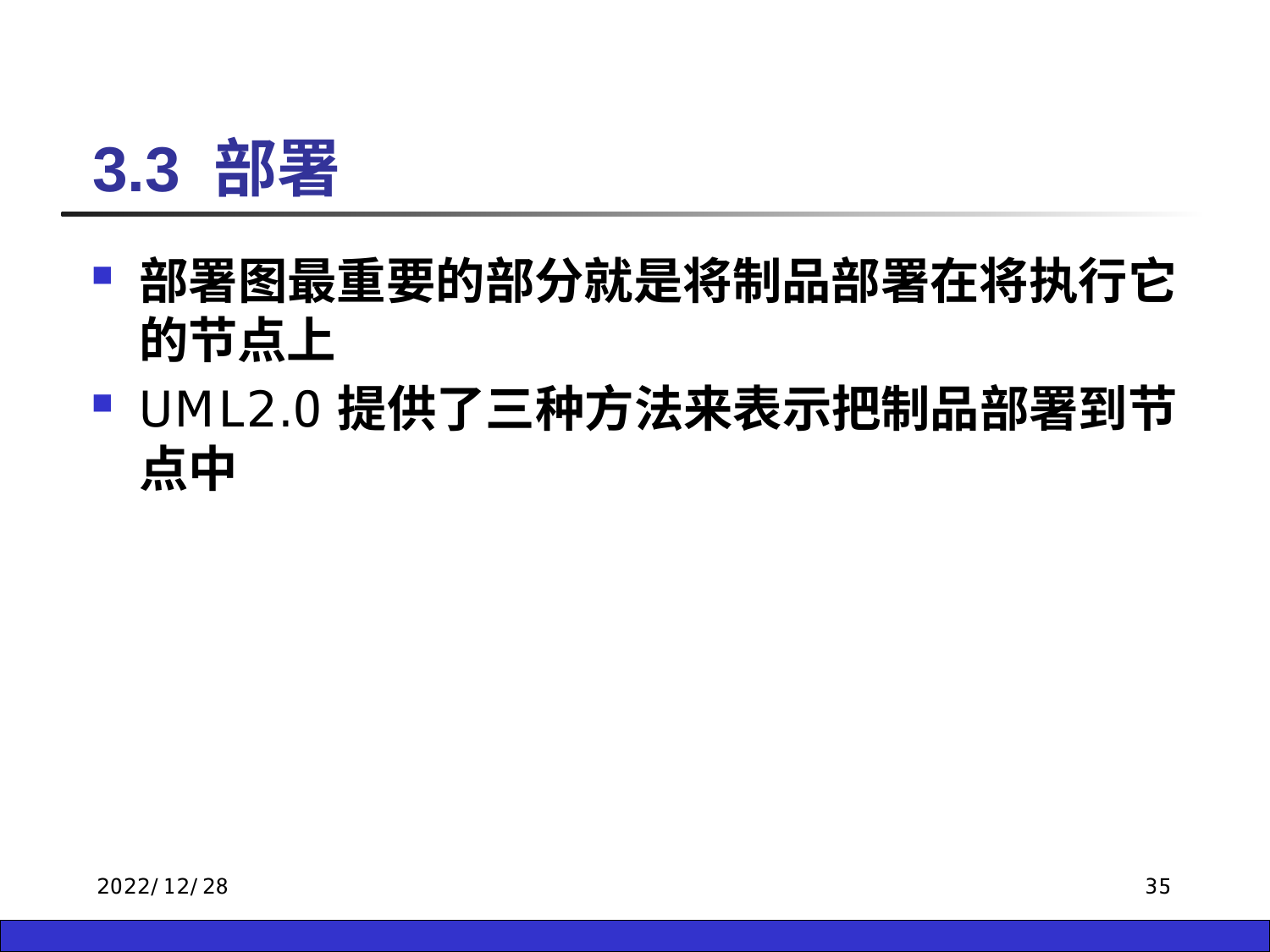

3.3 部署
部署图最重要的部分就是将制品部署在将执行它的节点上
UML2.0提供了三种方法来表示把制品部署到节点中

2022/12/28
35